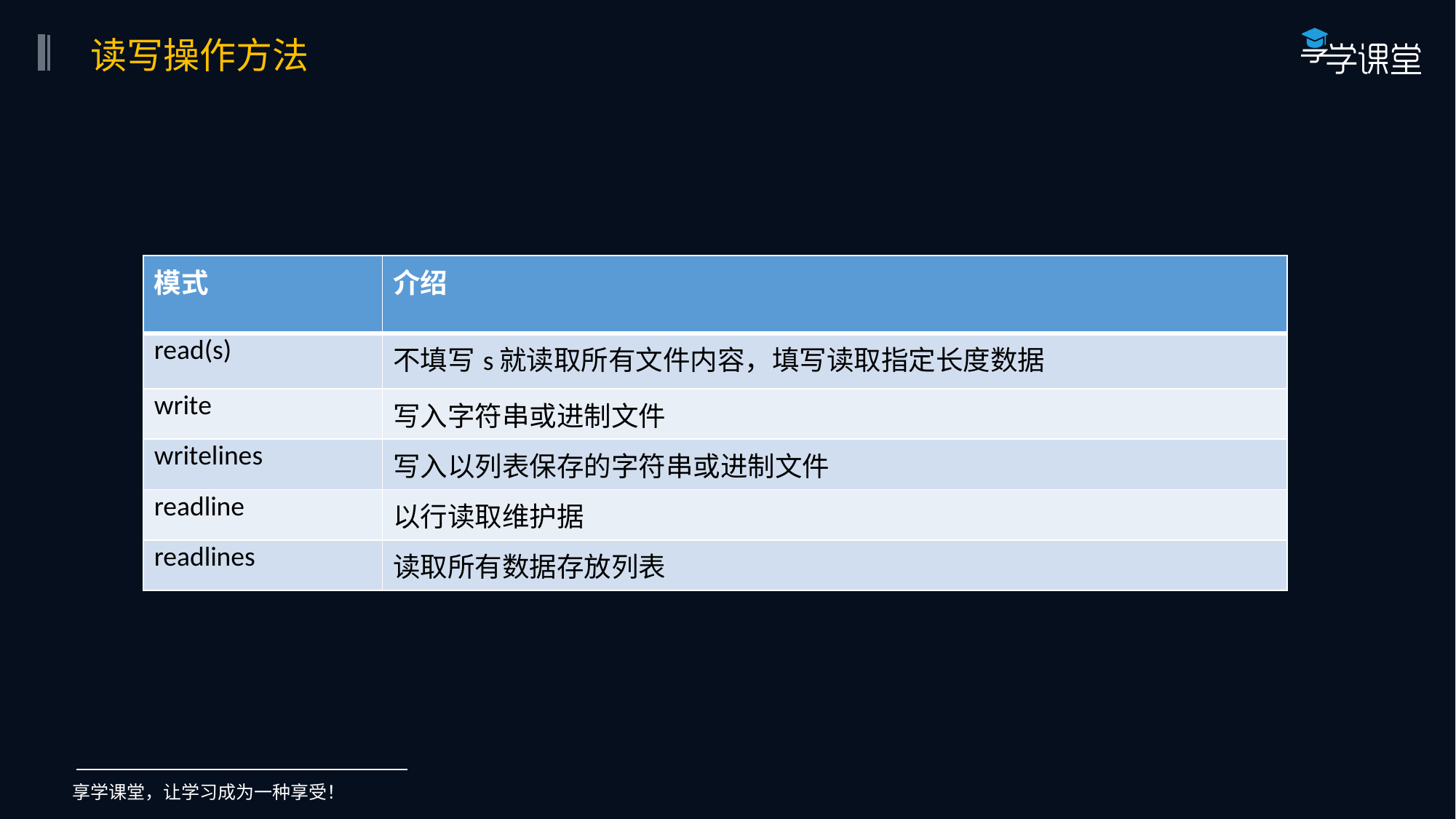

读写操作方法
| 模式 | 介绍 |
| --- | --- |
| read(s) | 不填写s就读取所有文件内容，填写读取指定长度数据 |
| write | 写入字符串或进制文件 |
| writelines | 写入以列表保存的字符串或进制文件 |
| readline | 以行读取维护据 |
| readlines | 读取所有数据存放列表 |